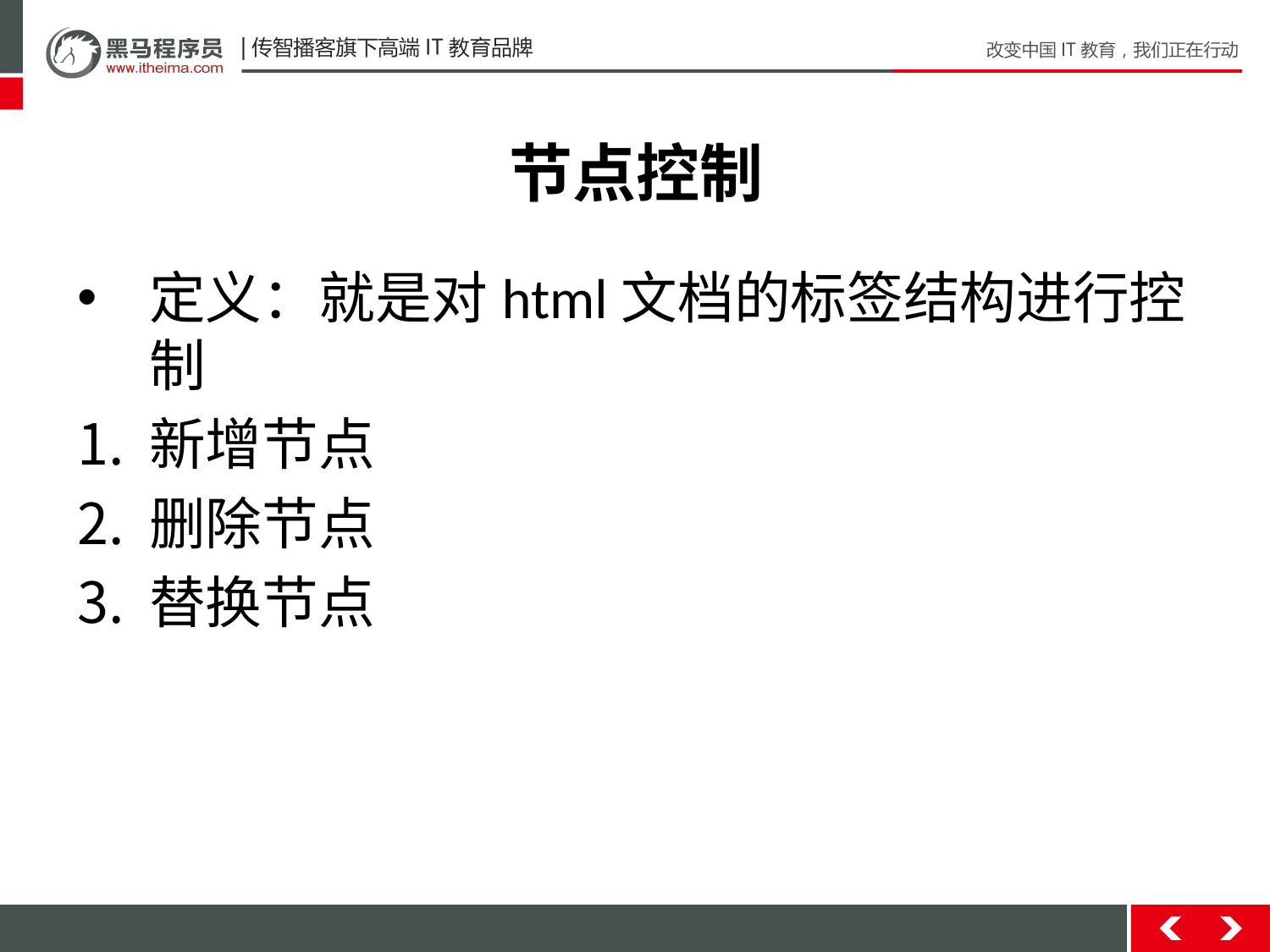

# 节点控制
定义：就是对html文档的标签结构进行控制
新增节点
删除节点
替换节点